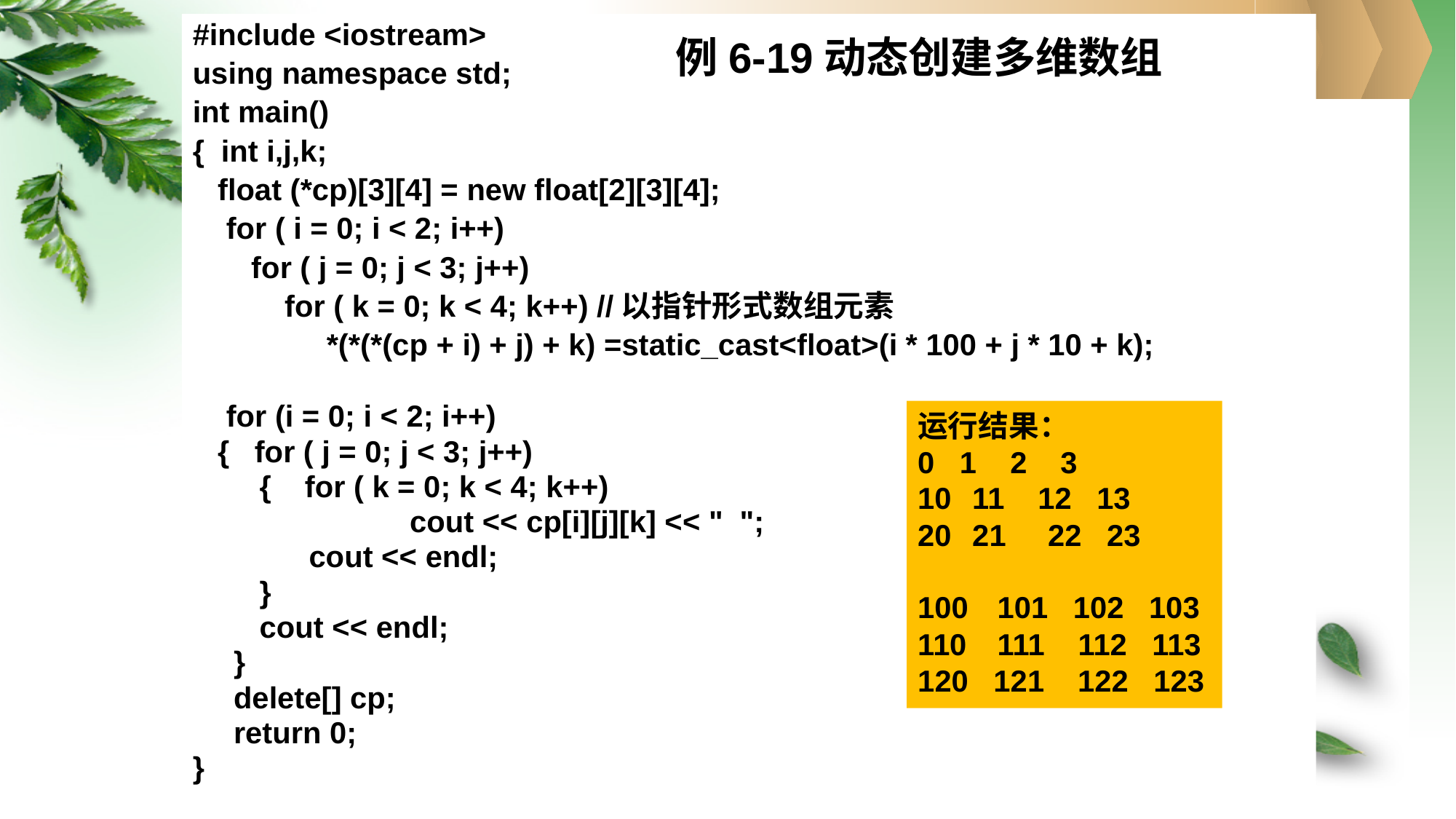

#include <iostream>
using namespace std;
int main()
{  int i,j,k;
   float (*cp)[3][4] = new float[2][3][4];
    for ( i = 0; i < 2; i++)
       for ( j = 0; j < 3; j++)
           for ( k = 0; k < 4; k++) //以指针形式数组元素
                *(*(*(cp + i) + j) + k) =static_cast<float>(i * 100 + j * 10 + k);

    for (i = 0; i < 2; i++)
   {   for ( j = 0; j < 3; j++)
        {    for ( k = 0; k < 4; k++)
		        cout << cp[i][j][k] << "  ";
	         cout << endl;
        }
        cout << endl;
	}
	delete[] cp;
	return 0;
}

# 例6-19动态创建多维数组
运行结果：
0   1    2    3
11    12   13
21     22   23

   101   102   103
   111    112   113
120   121    122   123